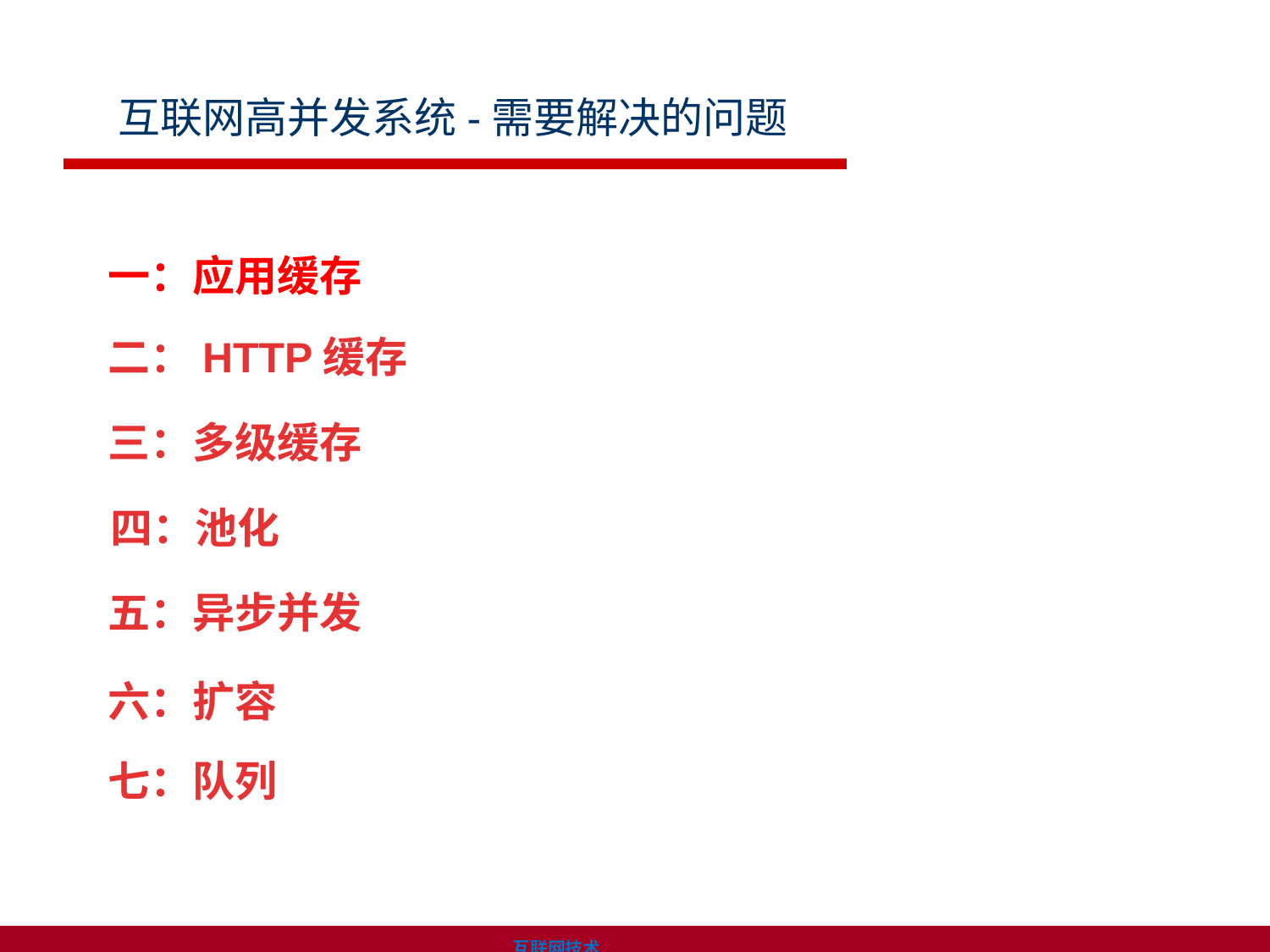

互联网高并发系统-需要解决的问题

一：应用缓存
二：HTTP缓存

三：多级缓存
四：池化
五：异步并发
六：扩容
七：队列